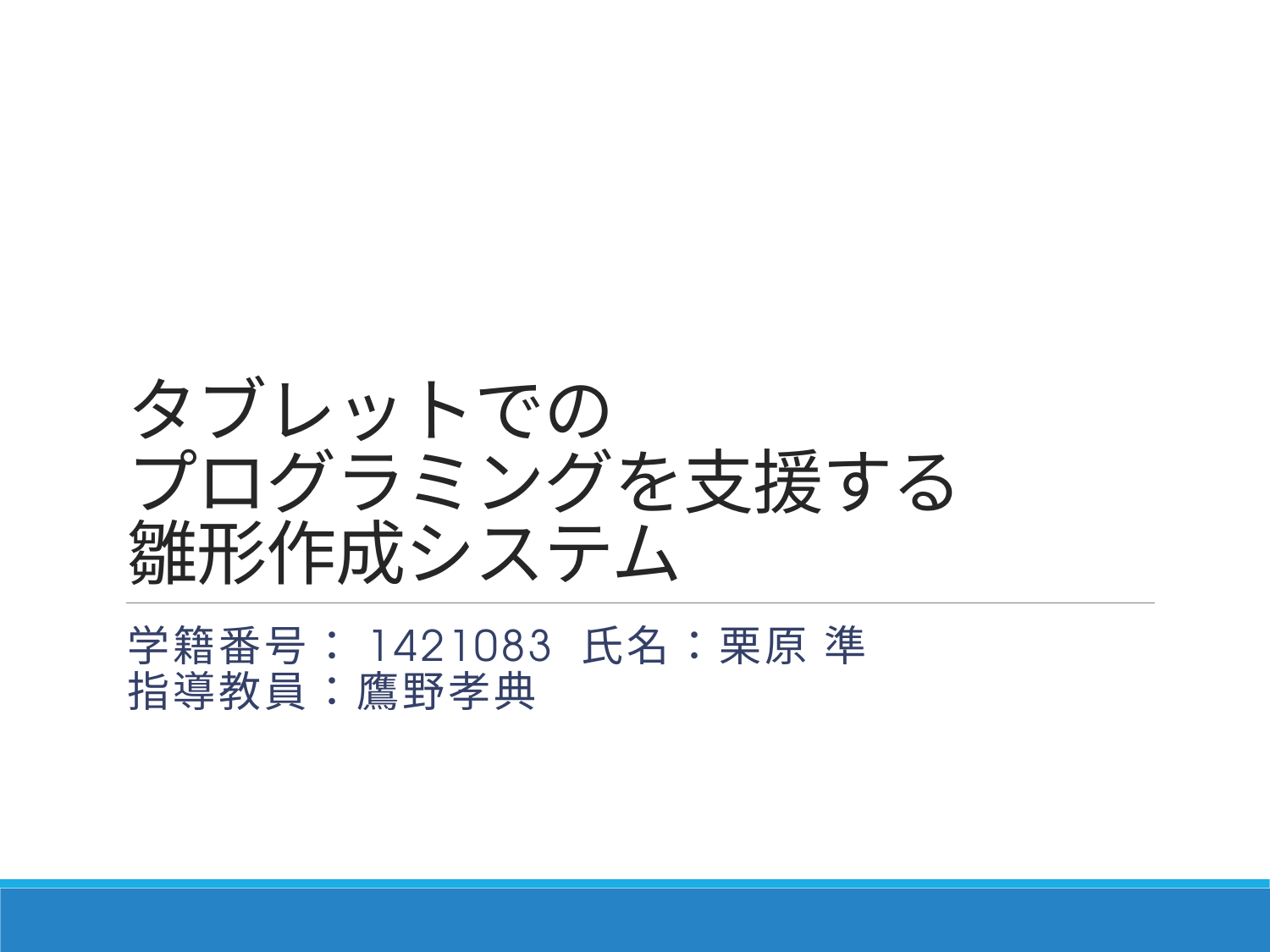

# タブレットでの プログラミングを支援する 雛形作成システム
学籍番号：1421083 氏名：栗原 準
指導教員：鷹野孝典